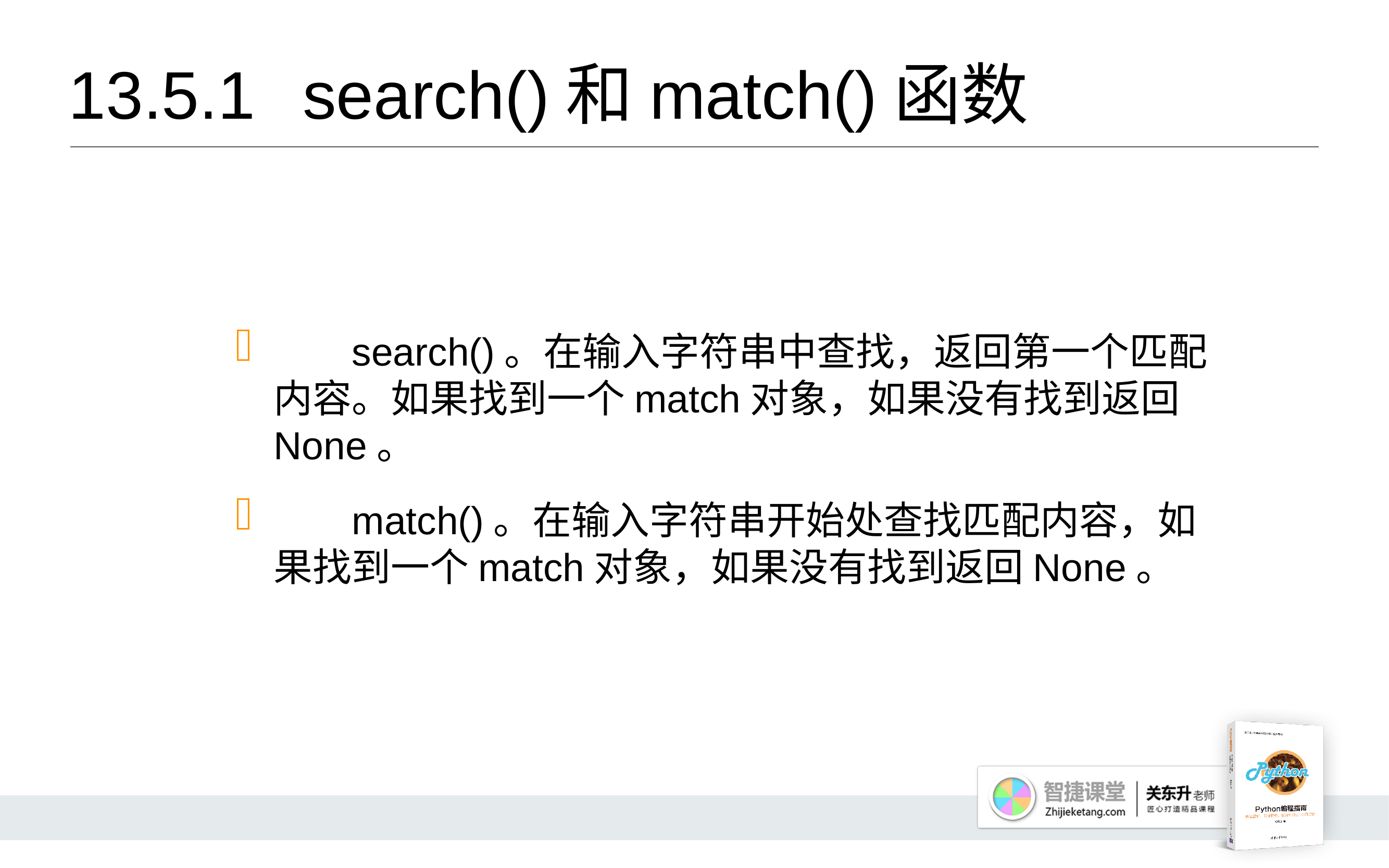

# 13.5.1 	search()和match()函数
	search()。在输入字符串中查找，返回第一个匹配内容。如果找到一个match对象，如果没有找到返回None。
	match()。在输入字符串开始处查找匹配内容，如果找到一个match对象，如果没有找到返回None。